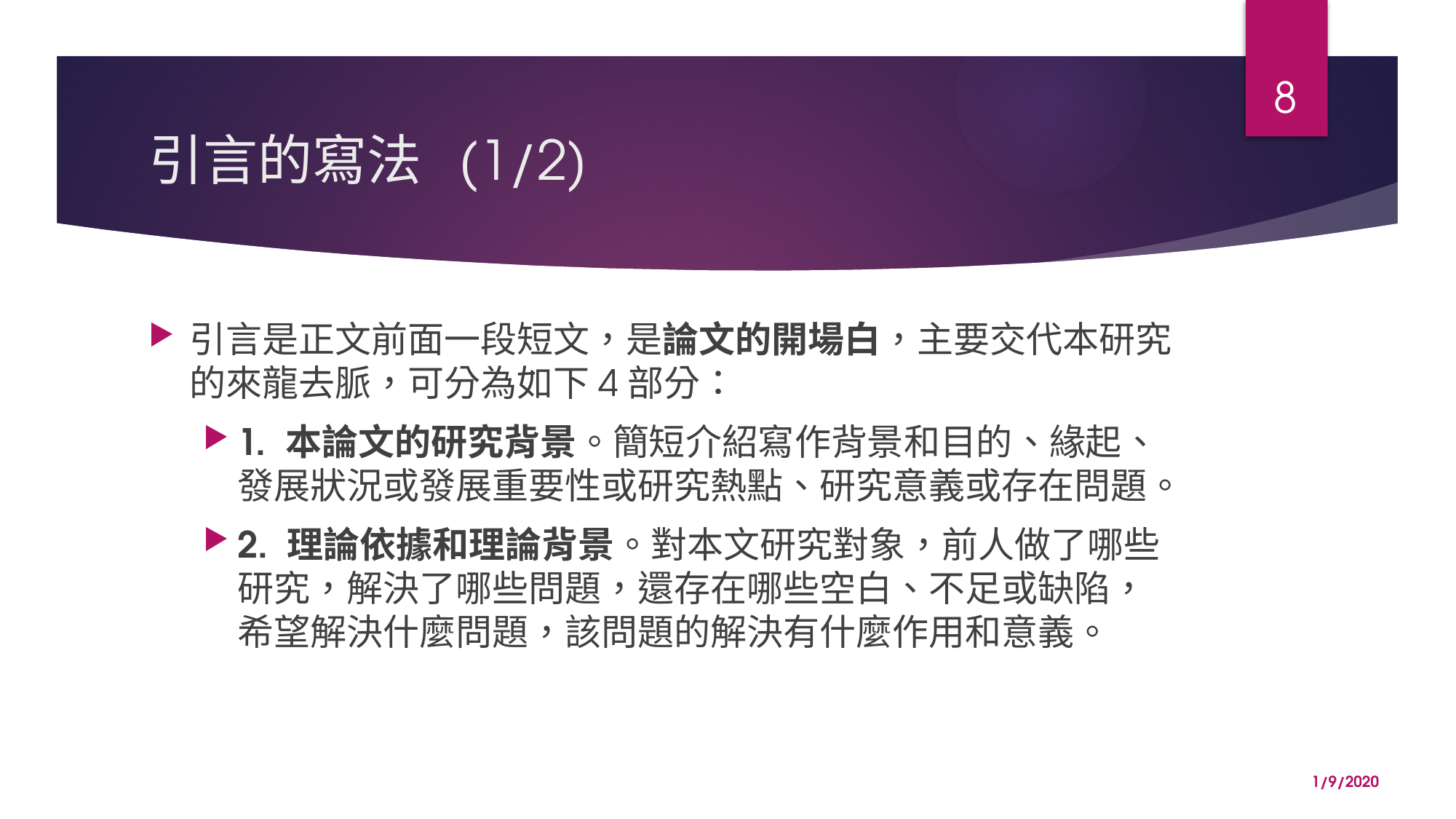

8
# 引言的寫法  (1/2)
引言是正文前面一段短文，是論文的開場白，主要交代本研究的來龍去脈，可分為如下4部分：
1. 本論文的研究背景。簡短介紹寫作背景和目的、緣起、發展狀況或發展重要性或研究熱點、研究意義或存在問題。
2. 理論依據和理論背景。對本文研究對象，前人做了哪些研究，解決了哪些問題，還存在哪些空白、不足或缺陷，希望解決什麼問題，該問題的解決有什麼作用和意義。
1/9/2020